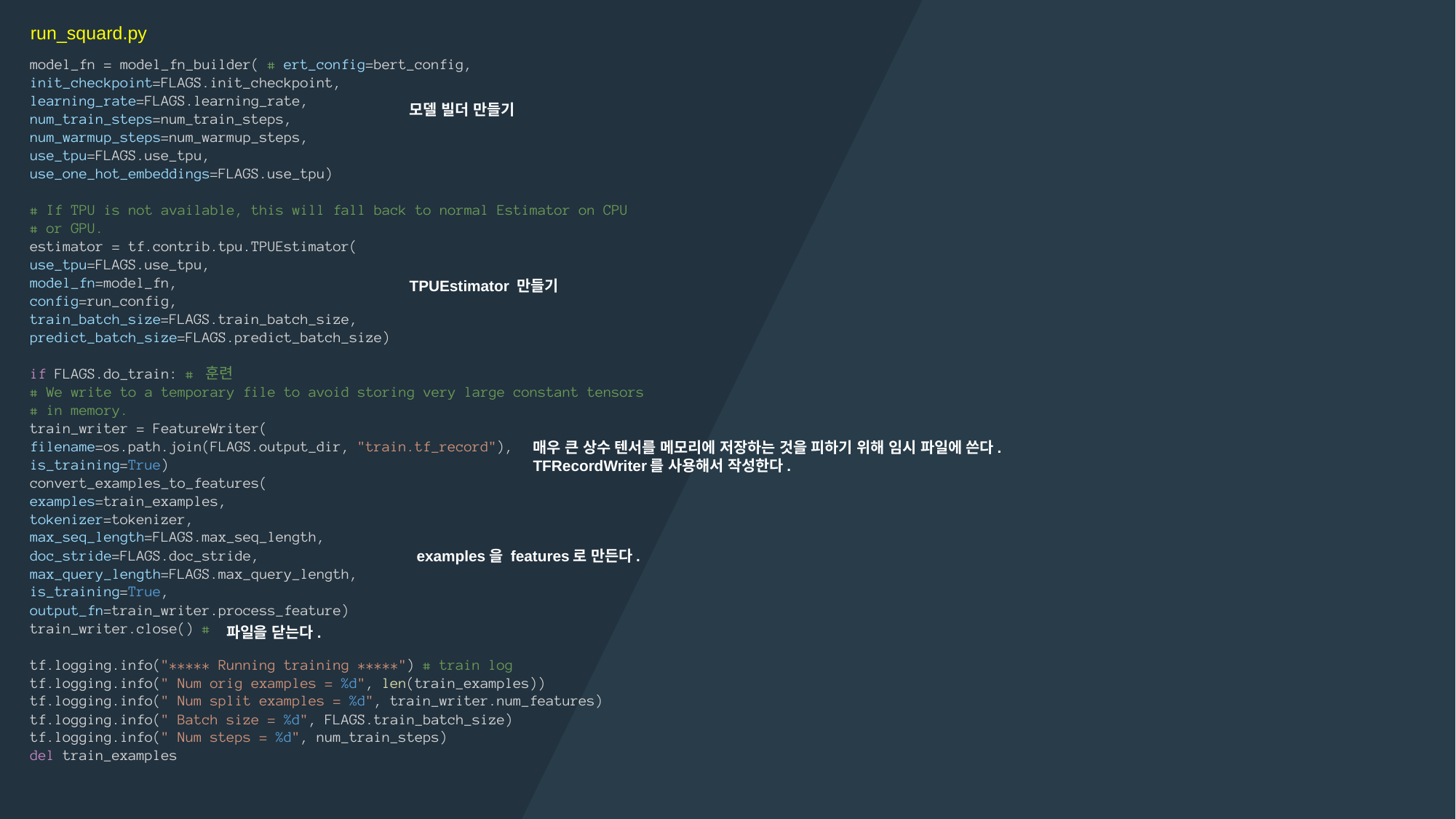

run_squard.py
model_fn = model_fn_builder( # ert_config=bert_config,
init_checkpoint=FLAGS.init_checkpoint,
learning_rate=FLAGS.learning_rate,
num_train_steps=num_train_steps,
num_warmup_steps=num_warmup_steps,
use_tpu=FLAGS.use_tpu,
use_one_hot_embeddings=FLAGS.use_tpu)
# If TPU is not available, this will fall back to normal Estimator on CPU
# or GPU.
estimator = tf.contrib.tpu.TPUEstimator(
use_tpu=FLAGS.use_tpu,
model_fn=model_fn,
config=run_config,
train_batch_size=FLAGS.train_batch_size,
predict_batch_size=FLAGS.predict_batch_size)
if FLAGS.do_train: # 훈련
# We write to a temporary file to avoid storing very large constant tensors
# in memory.
train_writer = FeatureWriter(
filename=os.path.join(FLAGS.output_dir, "train.tf_record"),
is_training=True)
convert_examples_to_features(
examples=train_examples,
tokenizer=tokenizer,
max_seq_length=FLAGS.max_seq_length,
doc_stride=FLAGS.doc_stride,
max_query_length=FLAGS.max_query_length,
is_training=True,
output_fn=train_writer.process_feature)
train_writer.close() #
tf.logging.info("***** Running training *****") # train log
tf.logging.info(" Num orig examples = %d", len(train_examples))
tf.logging.info(" Num split examples = %d", train_writer.num_features)
tf.logging.info(" Batch size = %d", FLAGS.train_batch_size)
tf.logging.info(" Num steps = %d", num_train_steps)
del train_examples
모델 빌더 만들기
TPUEstimator 만들기
매우 큰 상수 텐서를 메모리에 저장하는 것을 피하기 위해 임시 파일에 쓴다.
TFRecordWriter를 사용해서 작성한다.
examples을 features로 만든다.
파일을 닫는다.